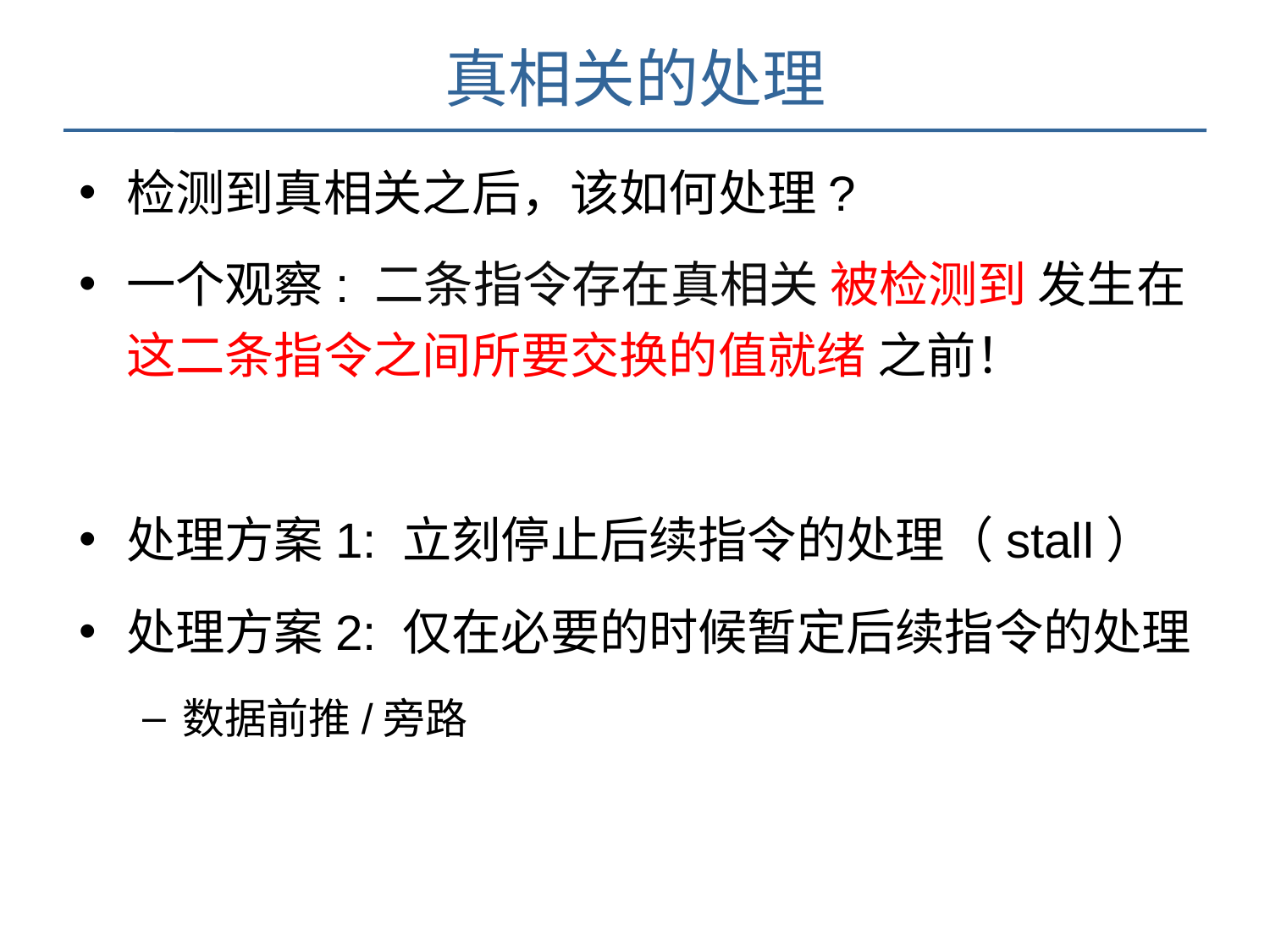

# 真相关的处理
检测到真相关之后，该如何处理?
一个观察: 二条指令存在真相关 被检测到 发生在 这二条指令之间所要交换的值就绪 之前！

处理方案1: 立刻停止后续指令的处理（stall）
处理方案2: 仅在必要的时候暂定后续指令的处理
数据前推/旁路